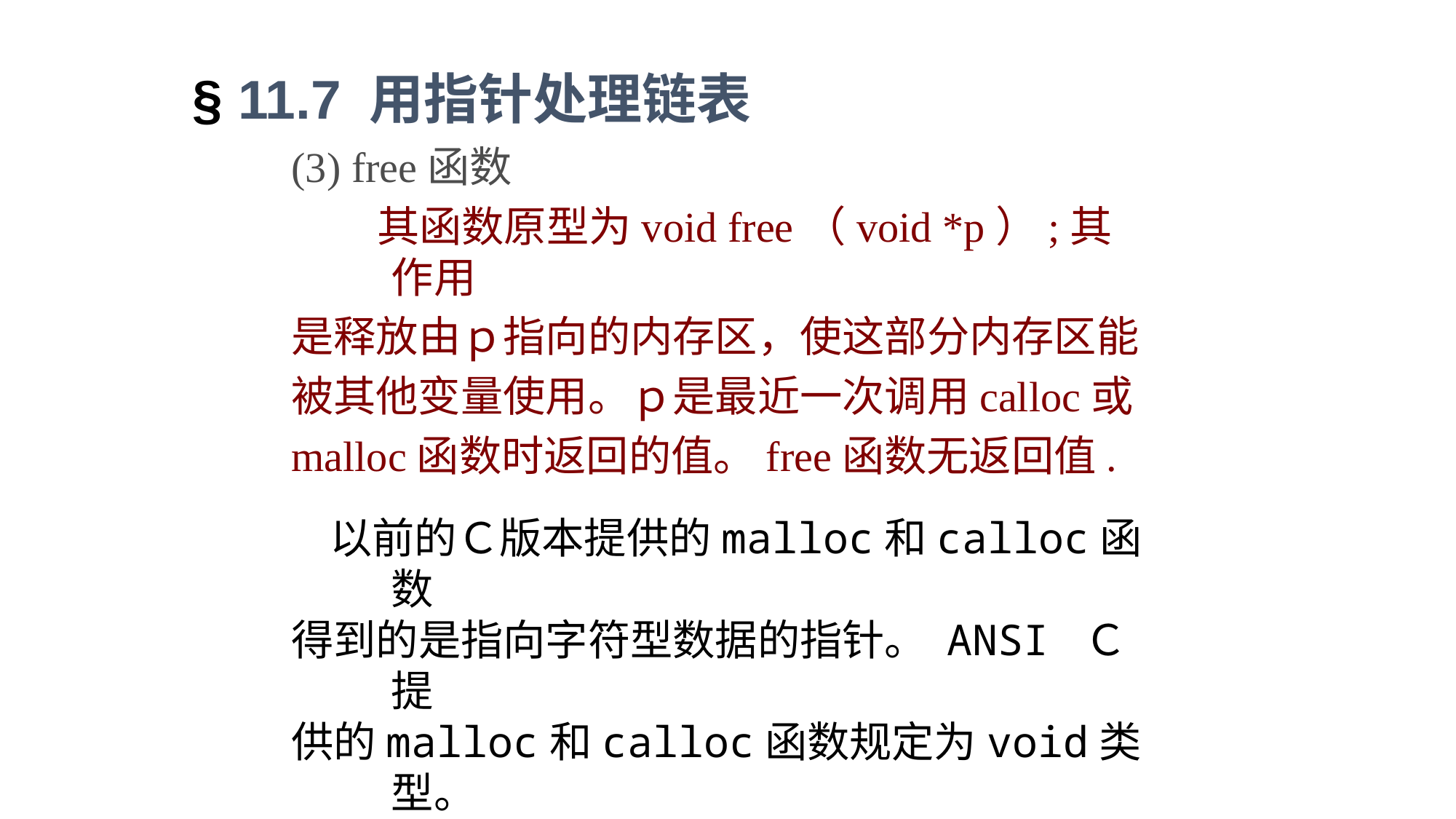

§ 11.7 用指针处理链表
(3) free函数
        其函数原型为void free（void *p）;其作用
是释放由ｐ指向的内存区，使这部分内存区能
被其他变量使用。ｐ是最近一次调用calloc或
malloc函数时返回的值。free函数无返回值.
   以前的Ｃ版本提供的malloc和calloc函数
得到的是指向字符型数据的指针。 ANSI Ｃ提
供的malloc和calloc函数规定为void类型。